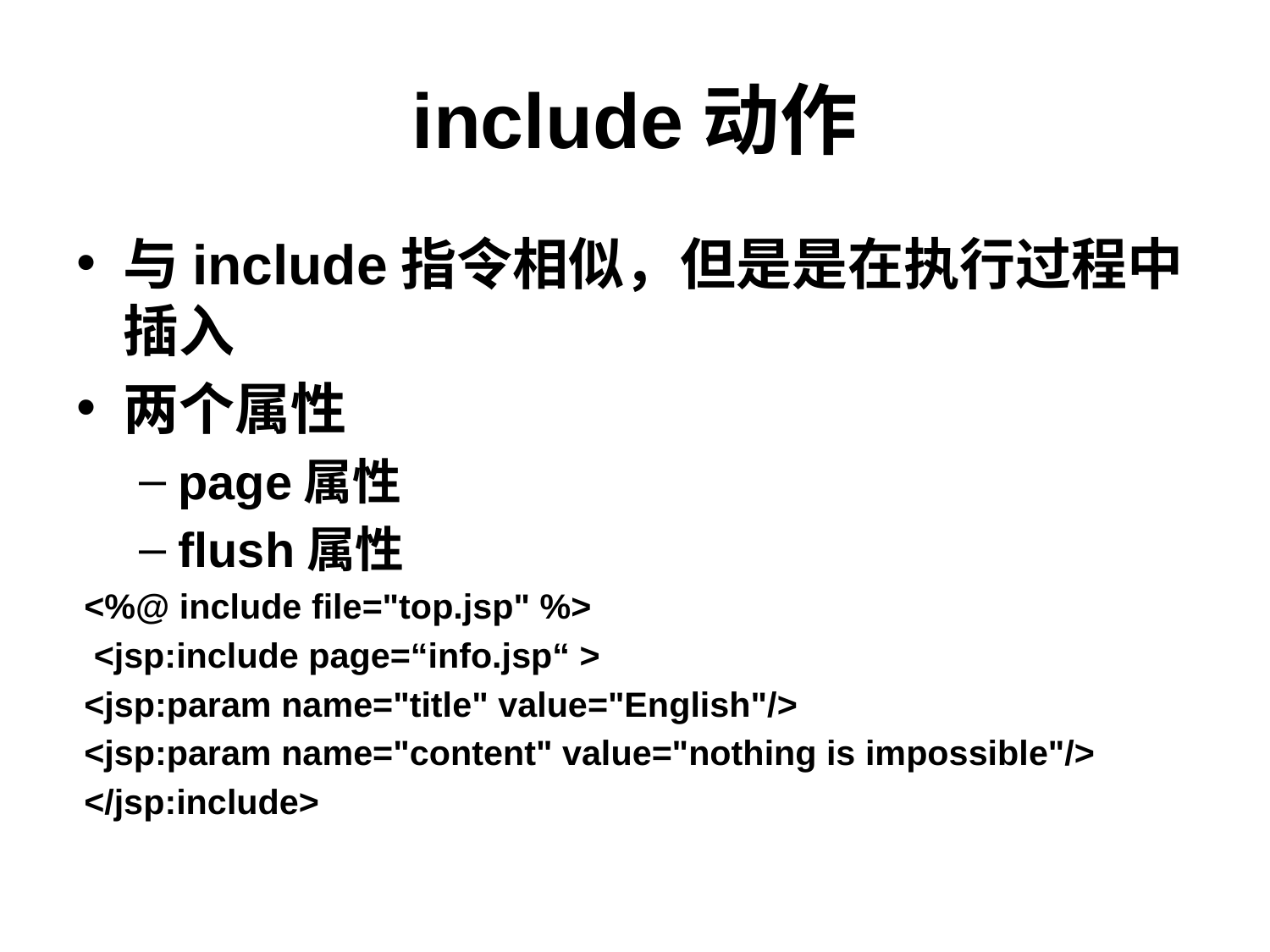

# include动作
与include指令相似，但是是在执行过程中插入
两个属性
page属性
flush属性
<%@ include file="top.jsp" %>
 <jsp:include page=“info.jsp“ >
	<jsp:param name="title" value="English"/>
	<jsp:param name="content" value="nothing is impossible"/>
</jsp:include>